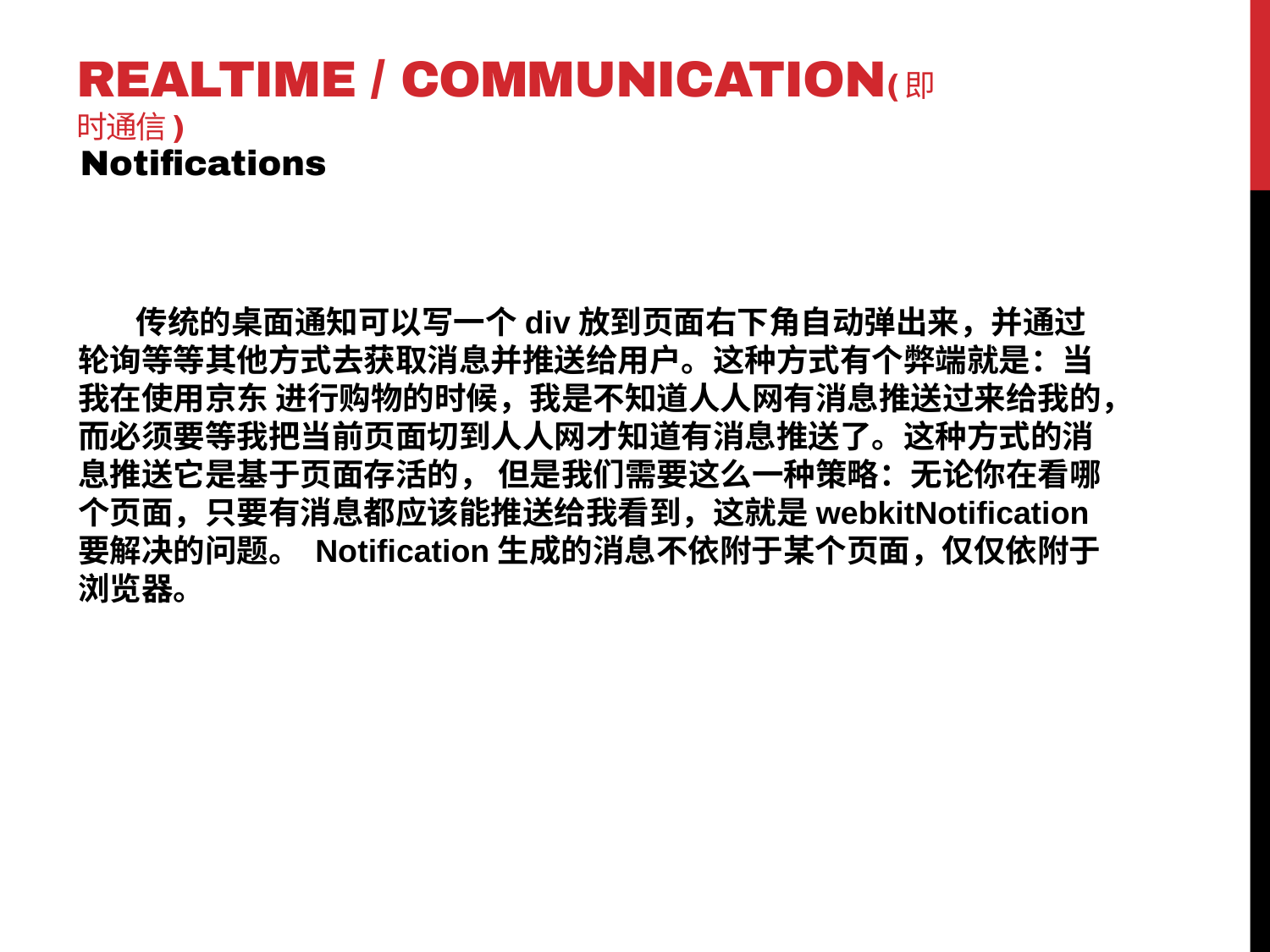

# Realtime / Communication(即时通信)
Notifications

       传统的桌面通知可以写一个div放到页面右下角自动弹出来，并通过轮询等等其他方式去获取消息并推送给用户。这种方式有个弊端就是：当我在使用京东 进行购物的时候，我是不知道人人网有消息推送过来给我的，而必须要等我把当前页面切到人人网才知道有消息推送了。这种方式的消息推送它是基于页面存活的， 但是我们需要这么一种策略：无论你在看哪个页面，只要有消息都应该能推送给我看到，这就是webkitNotification要解决的问题。 Notification生成的消息不依附于某个页面，仅仅依附于浏览器。